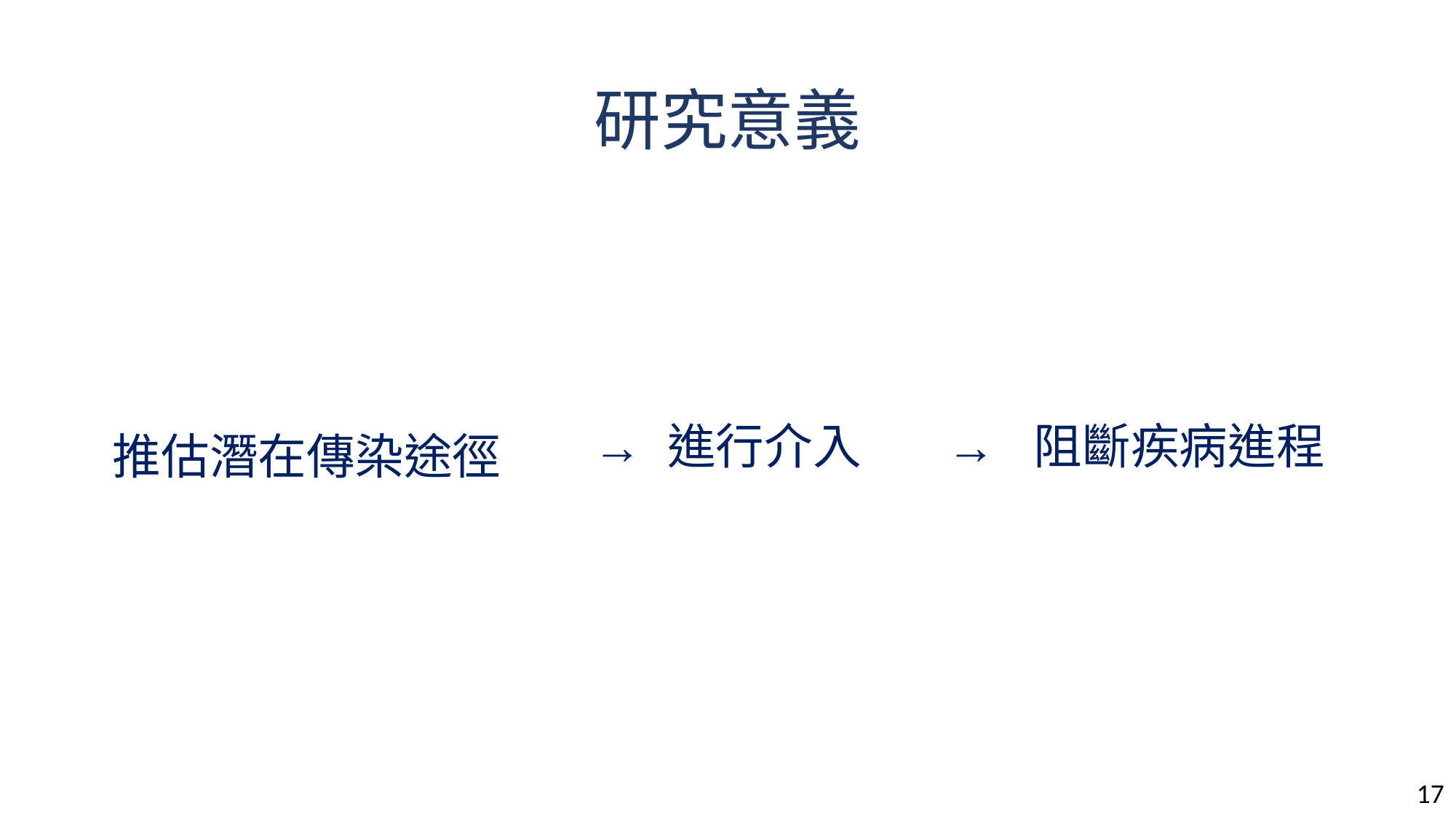

# 研究意義
推估潛在傳染途徑
→ 進行介入
→  阻斷疾病進程
17